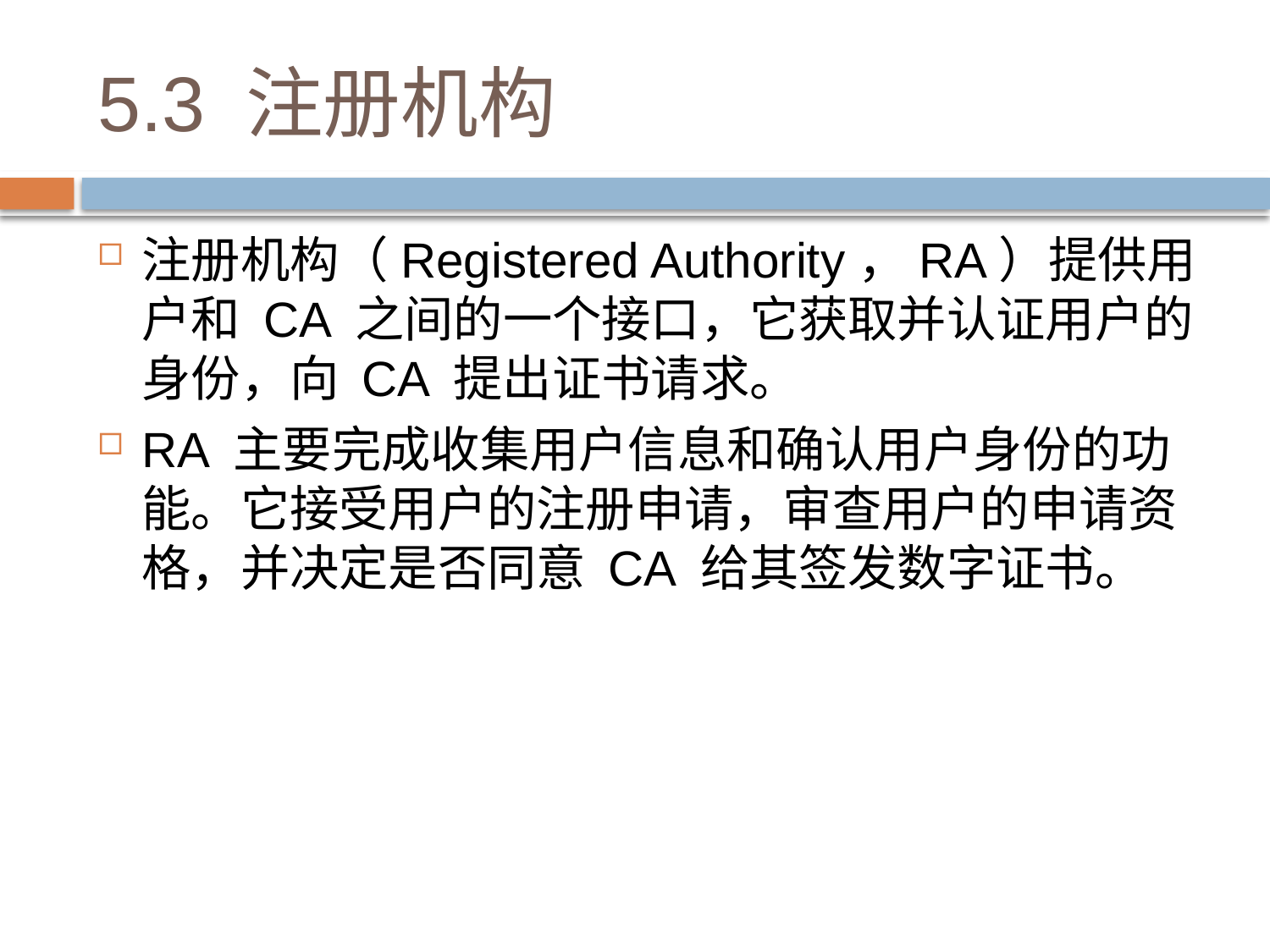

# 5.3 注册机构
注册机构（Registered Authority，RA）提供用户和 CA 之间的一个接口，它获取并认证用户的身份，向 CA 提出证书请求。
RA 主要完成收集用户信息和确认用户身份的功能。它接受用户的注册申请，审查用户的申请资格，并决定是否同意 CA 给其签发数字证书。